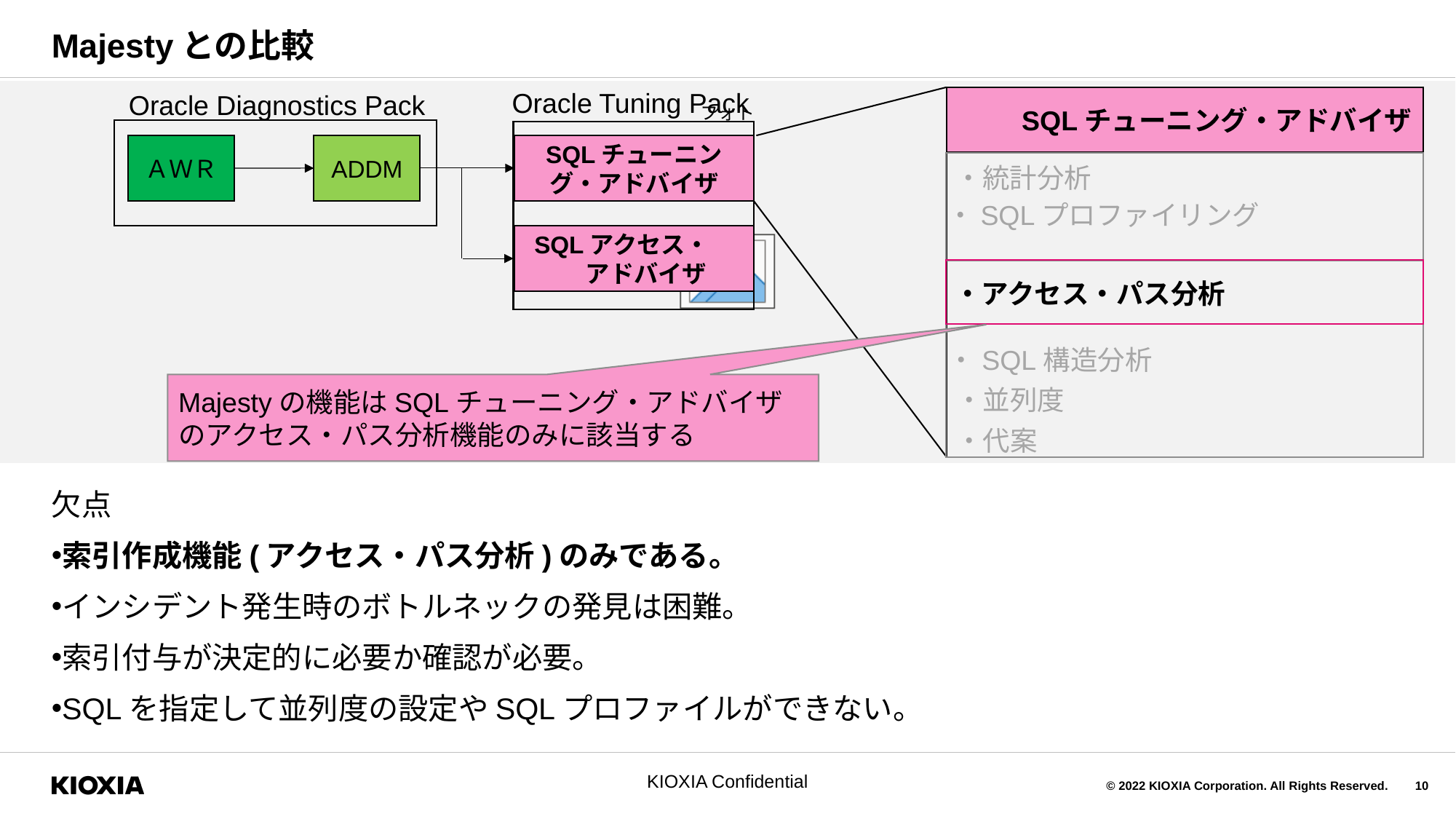

# Majestyとの比較

Oracle Tuning Pack
Oracle Diagnostics Pack
SQLチューニング・アドバイザ

・統計分析
・SQLプロファイリング
・アクセス・パス分析
・SQL構造分析
・並列度
・代案

ADDM
SQLチューニング・アドバイザ
ＡＷＲ

SQLアクセス・　　アドバイザ
Majestyの機能はSQLチューニング・アドバイザのアクセス・パス分析機能のみに該当する
欠点
索引作成機能(アクセス・パス分析)のみである。
インシデント発生時のボトルネックの発見は困難。
索引付与が決定的に必要か確認が必要。
SQLを指定して並列度の設定やSQLプロファイルができない。

KIOXIA Confidential